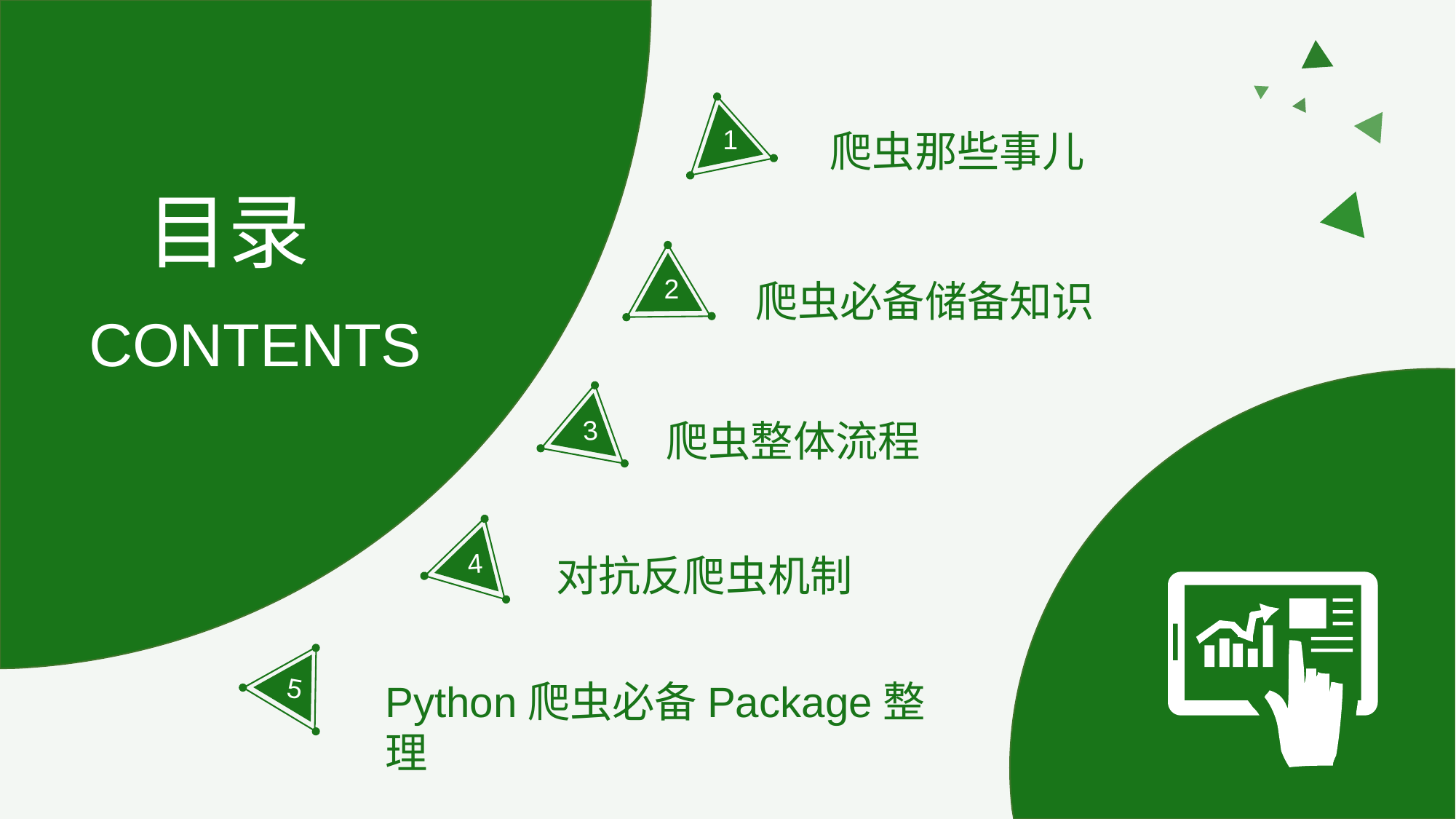

目录
CONTENTS

1

爬虫那些事儿

2
爬虫必备储备知识

3
爬虫整体流程

4
对抗反爬虫机制

5
Python爬虫必备Package整理